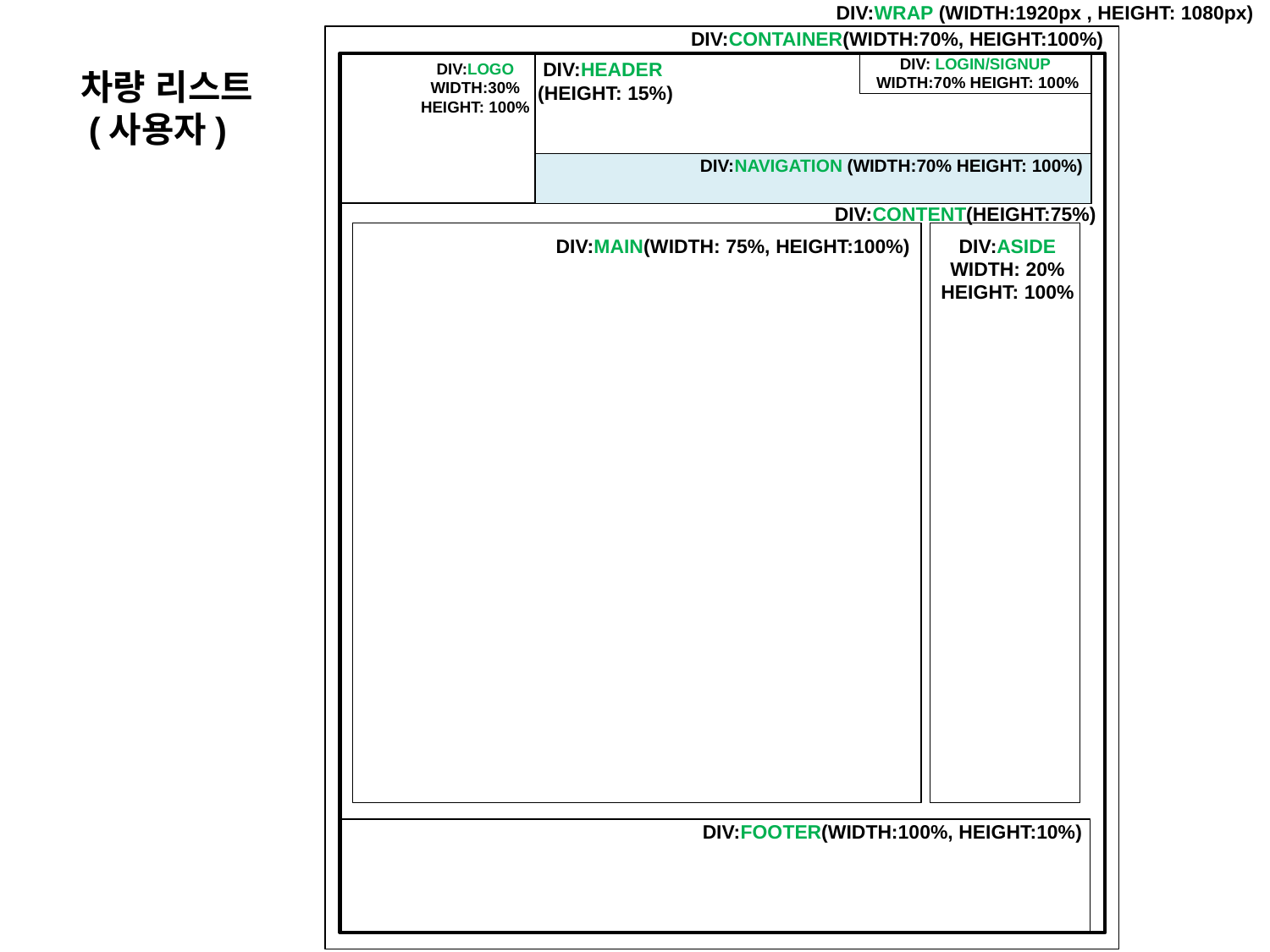

DIV:WRAP (WIDTH:1920px , HEIGHT: 1080px)
DIV:CONTAINER(WIDTH:70%, HEIGHT:100%)

DIV: LOGIN/SIGNUP
WIDTH:70% HEIGHT: 100%

DIV:LOGO
WIDTH:30%
HEIGHT: 100%
 차량 리스트
(사용자)
DIV:HEADER
(HEIGHT: 15%)
DIV:NAVIGATION (WIDTH:70% HEIGHT: 100%)

DIV:CONTENT(HEIGHT:75%)

DIV:ASIDE
WIDTH: 20%
HEIGHT: 100%
DIV:MAIN(WIDTH: 75%, HEIGHT:100%)

DIV:FOOTER(WIDTH:100%, HEIGHT:10%)